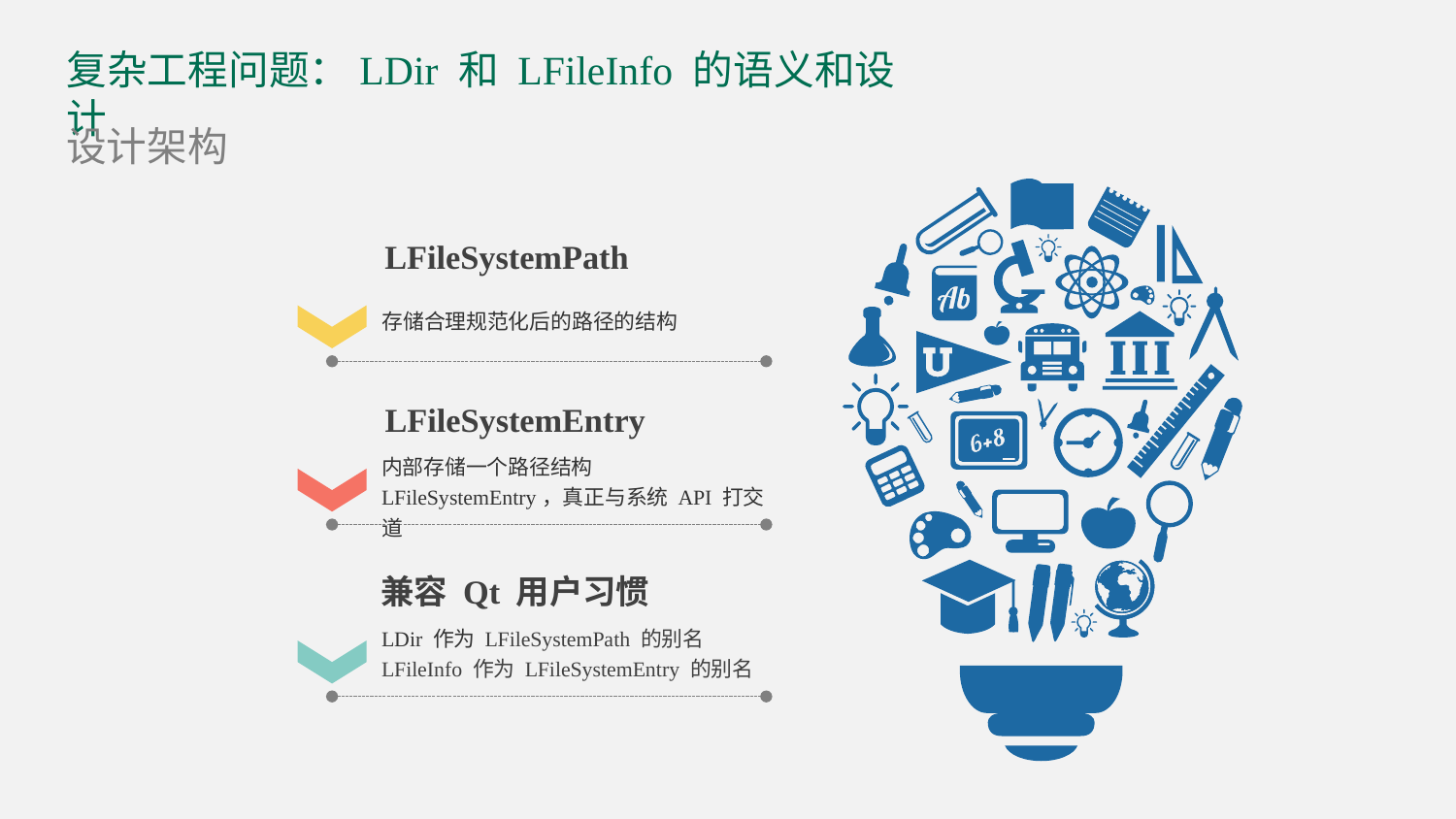

复杂工程问题：LDir 和 LFileInfo 的语义和设计
设计架构

LFileSystemPath

存储合理规范化后的路径的结构

LFileSystemEntry

内部存储一个路径结构 LFileSystemEntry，真正与系统 API 打交道

兼容 Qt 用户习惯

LDir 作为 LFileSystemPath 的别名
LFileInfo 作为 LFileSystemEntry 的别名